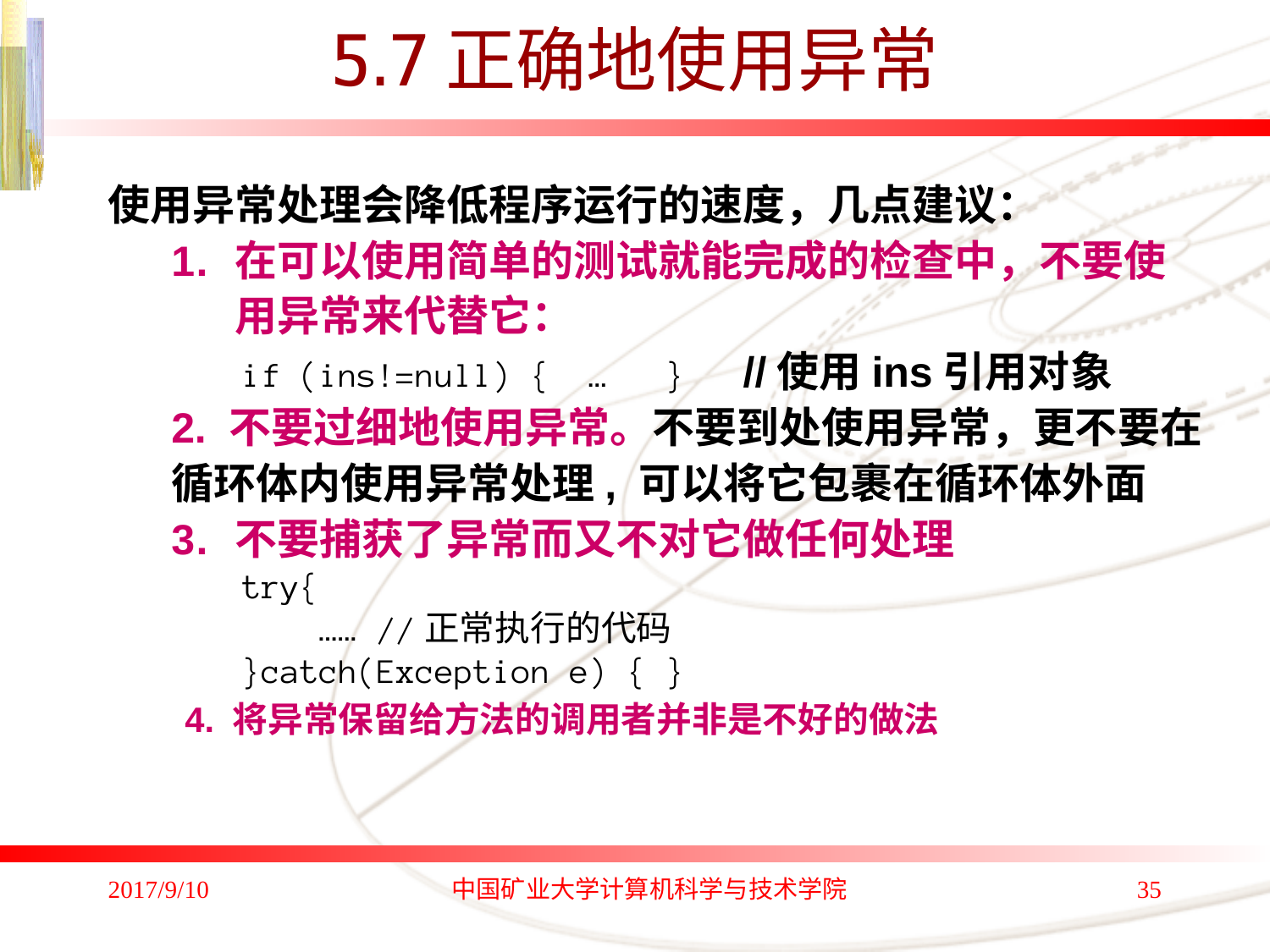

# 5.7正确地使用异常
使用异常处理会降低程序运行的速度，几点建议：
在可以使用简单的测试就能完成的检查中，不要使用异常来代替它：
      if (ins!=null) {  …   }   //使用ins引用对象
2. 不要过细地使用异常。不要到处使用异常，更不要在循环体内使用异常处理, 可以将它包裹在循环体外面
不要捕获了异常而又不对它做任何处理
       try{
           …… //正常执行的代码
       }catch(Exception e) { }
    4. 将异常保留给方法的调用者并非是不好的做法
2017/9/10
中国矿业大学计算机科学与技术学院
35